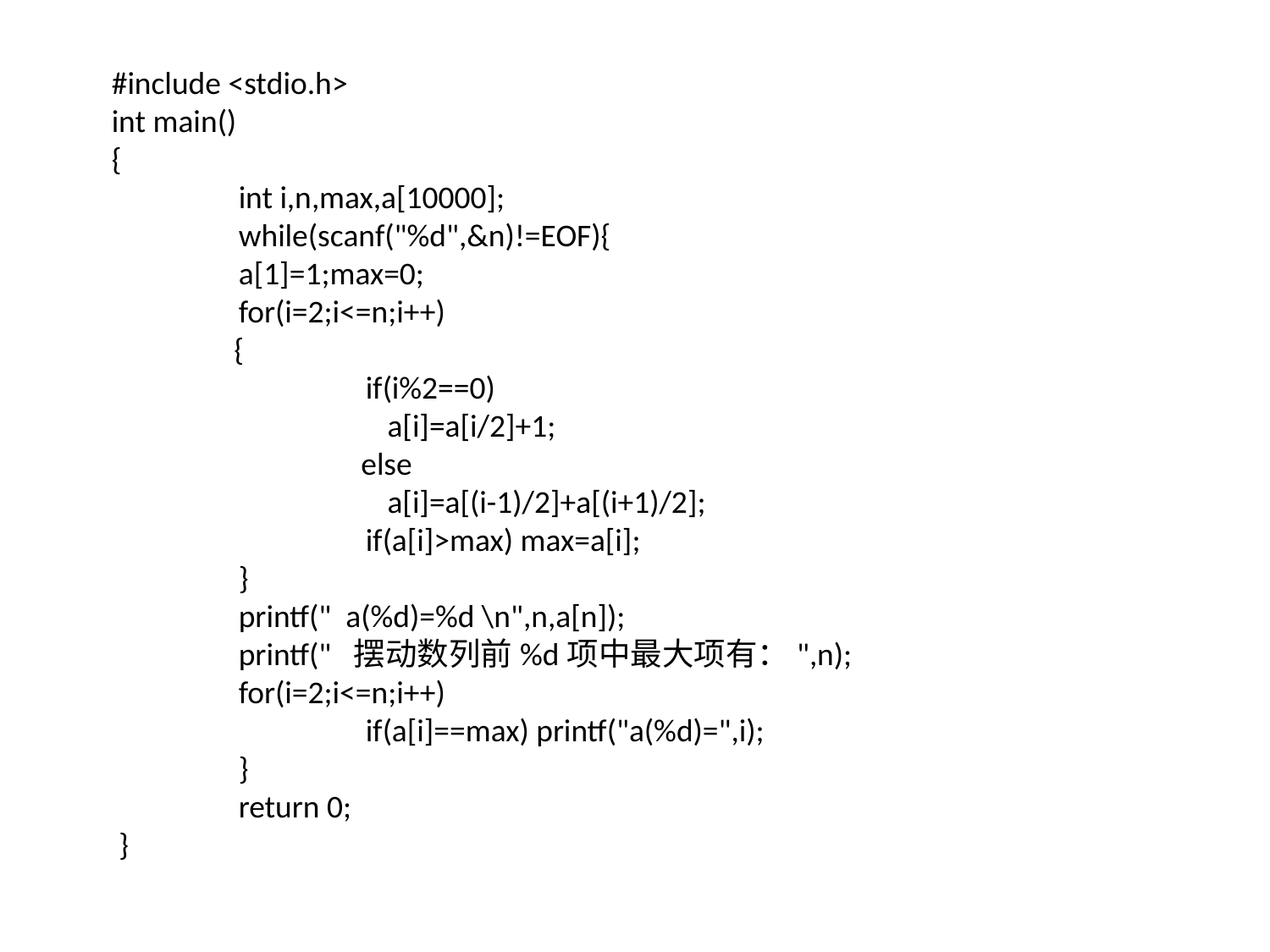

#
#include <stdio.h>
int main()
{
	int i,n,max,a[10000];
	while(scanf("%d",&n)!=EOF){
	a[1]=1;max=0;
	for(i=2;i<=n;i++)
                 {
		if(i%2==0)
		   a[i]=a[i/2]+1;
    	                 else
    		   a[i]=a[(i-1)/2]+a[(i+1)/2];
		if(a[i]>max) max=a[i];
	}
	printf("  a(%d)=%d \n",n,a[n]);
	printf("  摆动数列前%d项中最大项有：",n);
	for(i=2;i<=n;i++)
		if(a[i]==max) printf("a(%d)=",i);
  	}
  	return 0;
 }